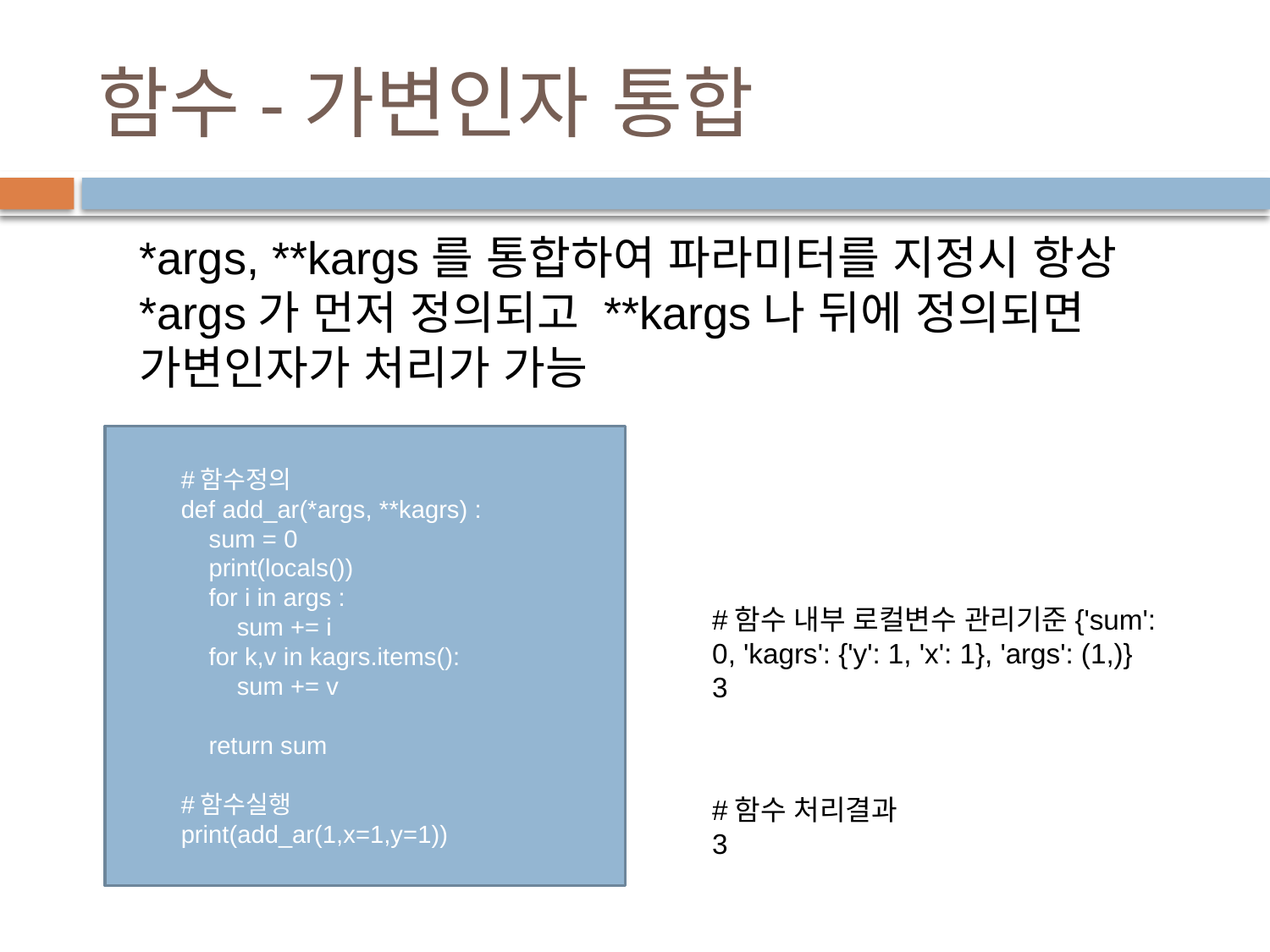

# 함수-가변인자 통합
*args, **kargs를 통합하여 파라미터를 지정시 항상 *args가 먼저 정의되고 **kargs나 뒤에 정의되면 가변인자가 처리가 가능
#함수정의
def add_ar(*args, **kagrs) :
    sum = 0
    print(locals())
    for i in args :
        sum += i
    for k,v in kagrs.items():
        sum += v

    return sum

#함수실행
print(add_ar(1,x=1,y=1))
#함수 내부 로컬변수 관리기준{'sum': 0, 'kagrs': {'y': 1, 'x': 1}, 'args': (1,)}
3
#함수 처리결과
3